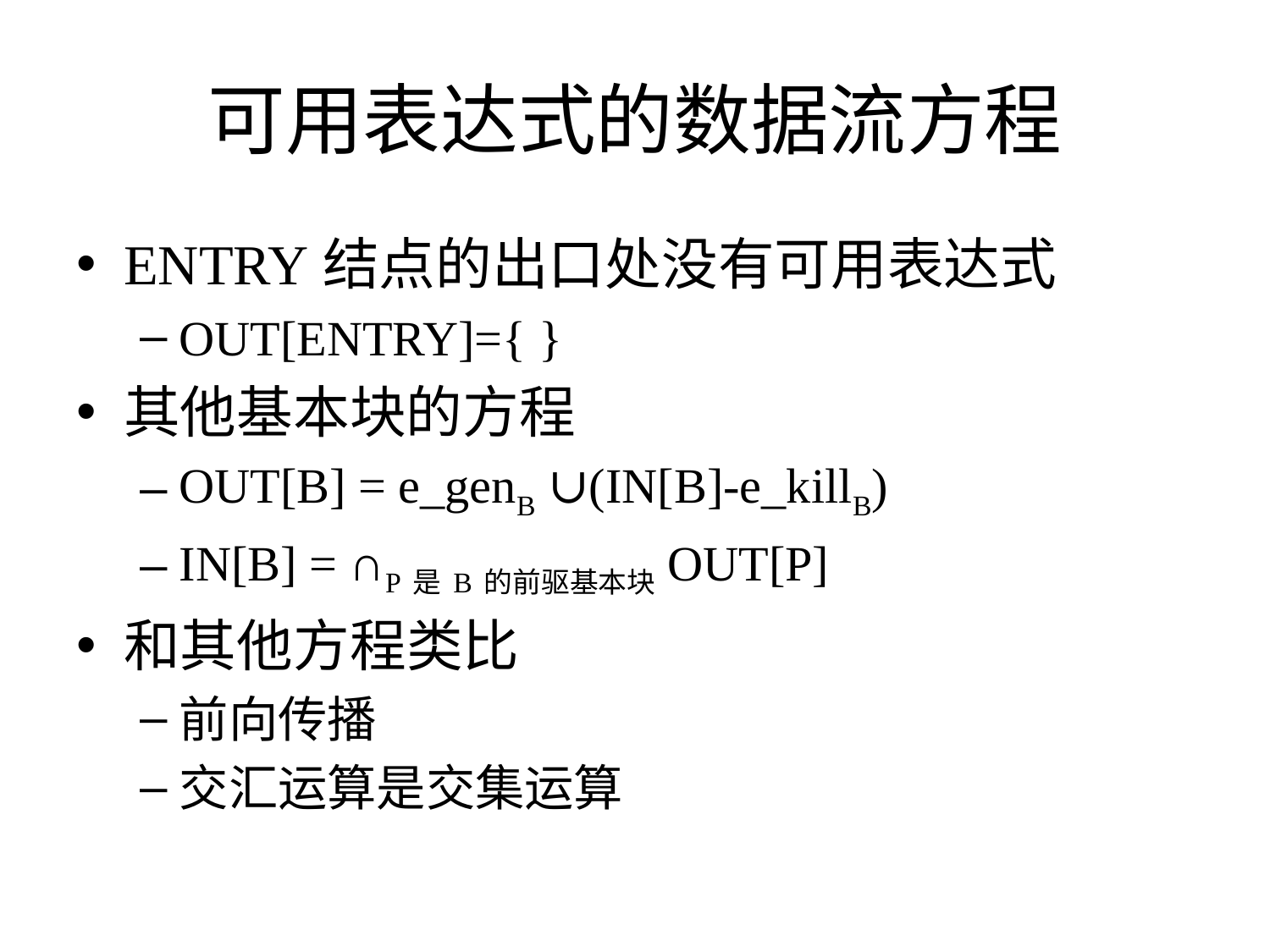

# 可用表达式的数据流方程
ENTRY结点的出口处没有可用表达式
OUT[ENTRY]={ }
其他基本块的方程
OUT[B] = e_genB ∪(IN[B]-e_killB)
IN[B] = ∩P是B的前驱基本块OUT[P]
和其他方程类比
前向传播
交汇运算是交集运算